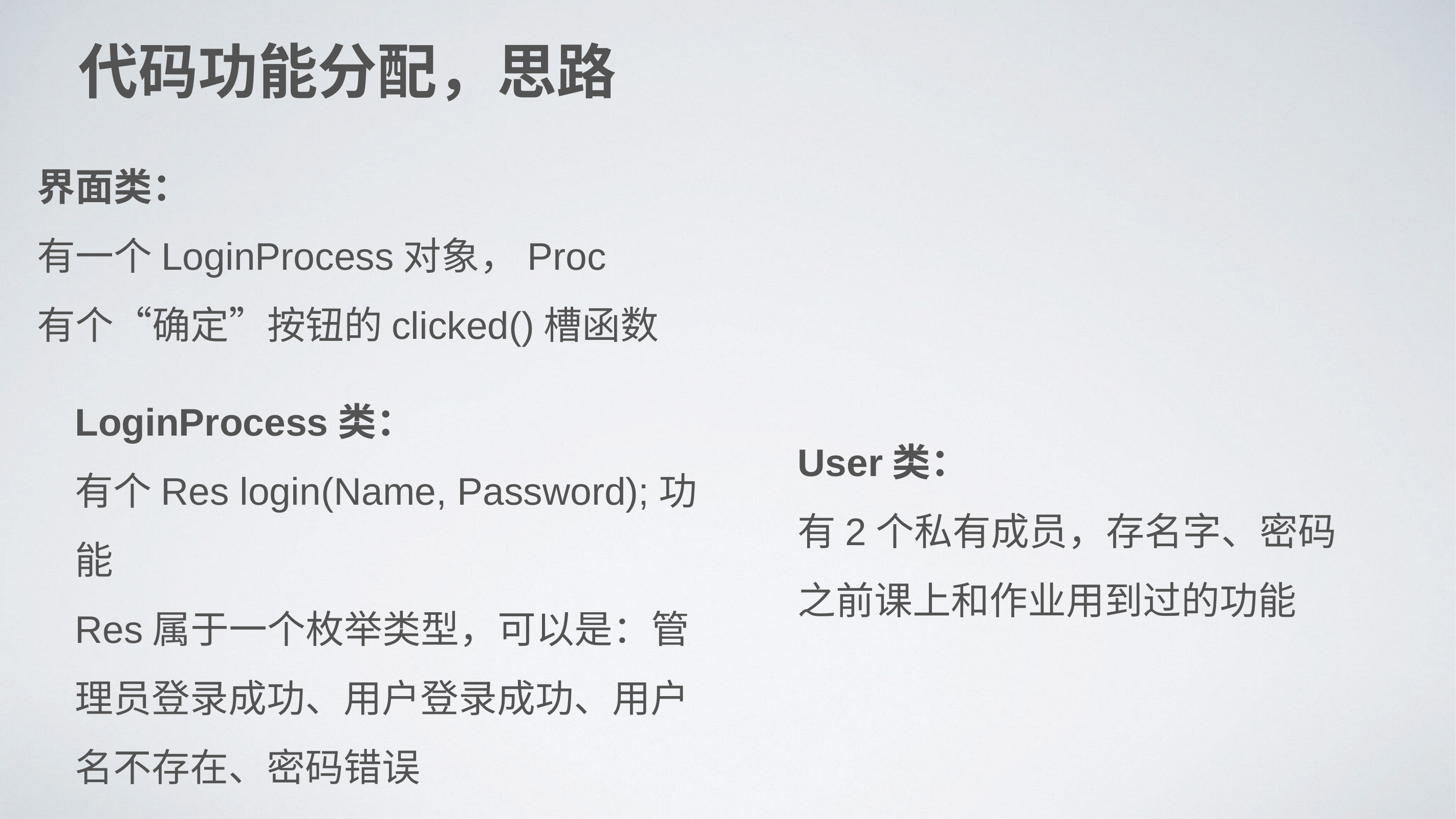

代码功能分配，思路
界面类：
有一个LoginProcess对象，Proc
有个“确定”按钮的clicked()槽函数
LoginProcess类：
有个Res login(Name, Password);功能
Res属于一个枚举类型，可以是：管理员登录成功、用户登录成功、用户名不存在、密码错误
User类：
有2个私有成员，存名字、密码
之前课上和作业用到过的功能